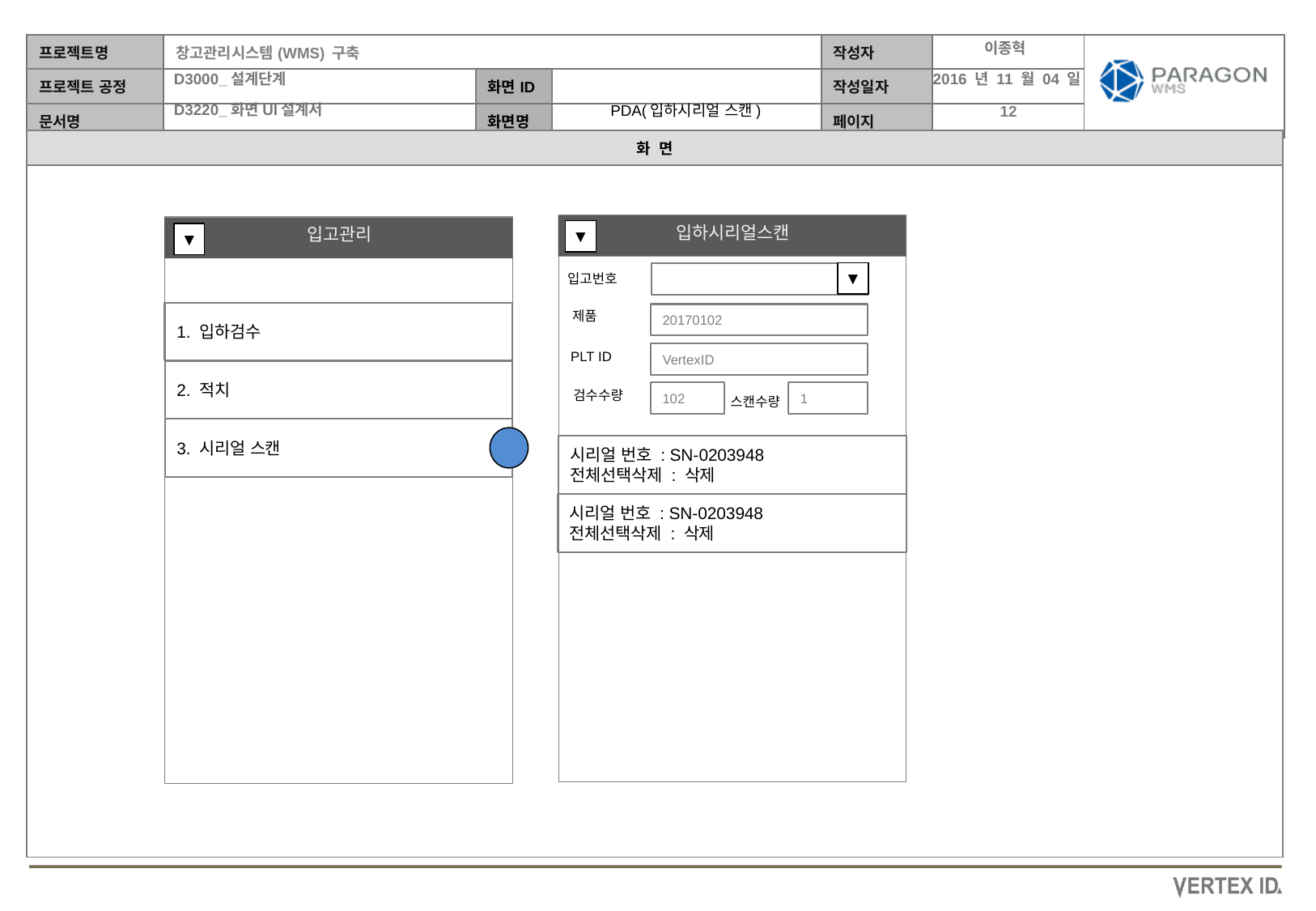

이종혁
2016 년 11 월 04 일
PDA(입하시리얼 스캔)

입하시리얼스캔

입고관리
▼
▼
▼

입고번호
제품
1. 입하검수
20170102
PLT ID
VertexID
2. 적치
검수수량
102
1
스캔수량
3. 시리얼 스캔

시리얼 번호 : SN-0203948
전체선택삭제 : 삭제
시리얼 번호 : SN-0203948
전체선택삭제 : 삭제